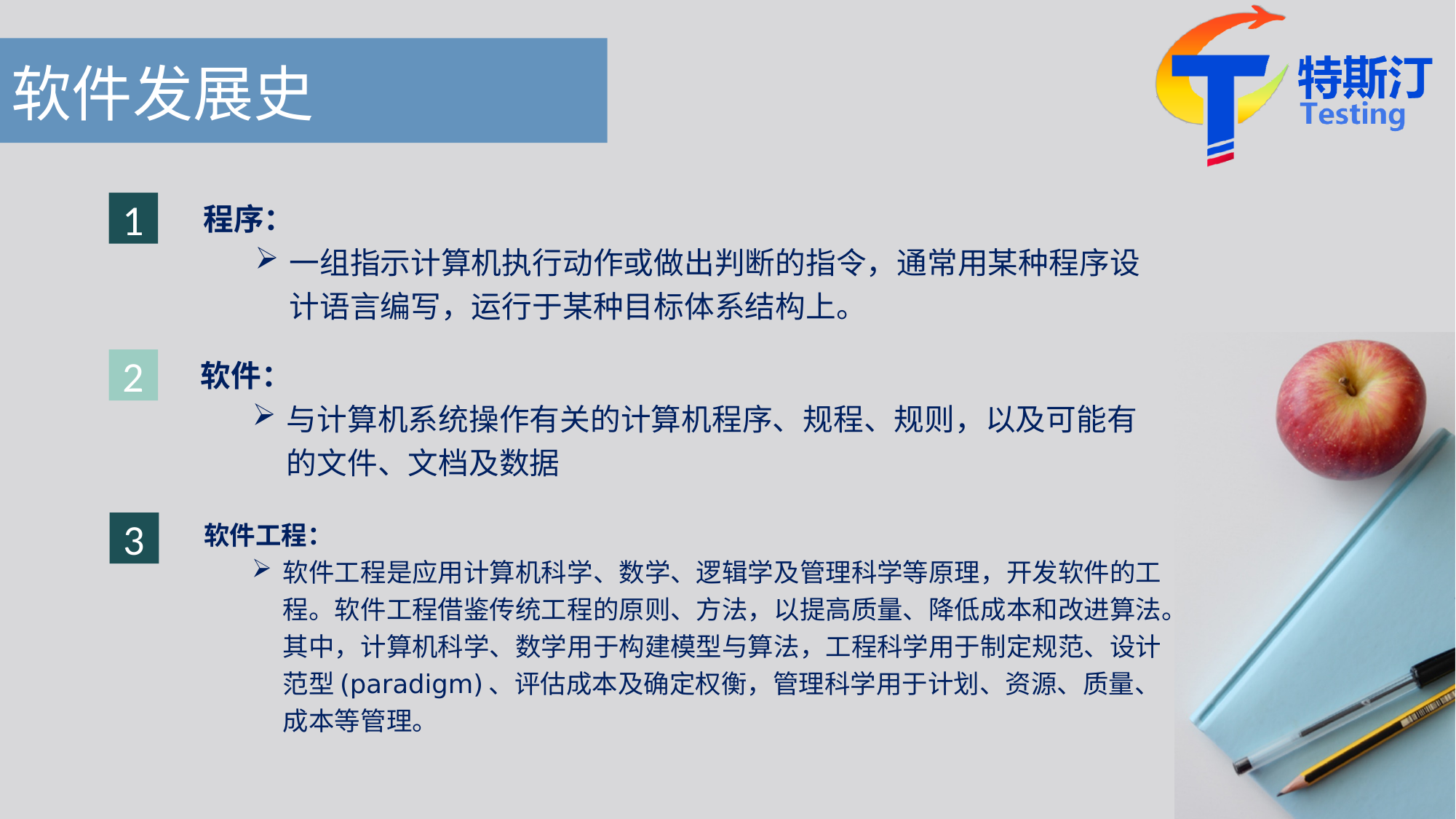

# 软件发展史
1
程序：
一组指示计算机执行动作或做出判断的指令，通常用某种程序设计语言编写，运行于某种目标体系结构上。
软件：
与计算机系统操作有关的计算机程序、规程、规则，以及可能有的文件、文档及数据
2
3
软件工程：
软件工程是应用计算机科学、数学、逻辑学及管理科学等原理，开发软件的工程。软件工程借鉴传统工程的原则、方法，以提高质量、降低成本和改进算法。其中，计算机科学、数学用于构建模型与算法，工程科学用于制定规范、设计范型(paradigm)、评估成本及确定权衡，管理科学用于计划、资源、质量、成本等管理。